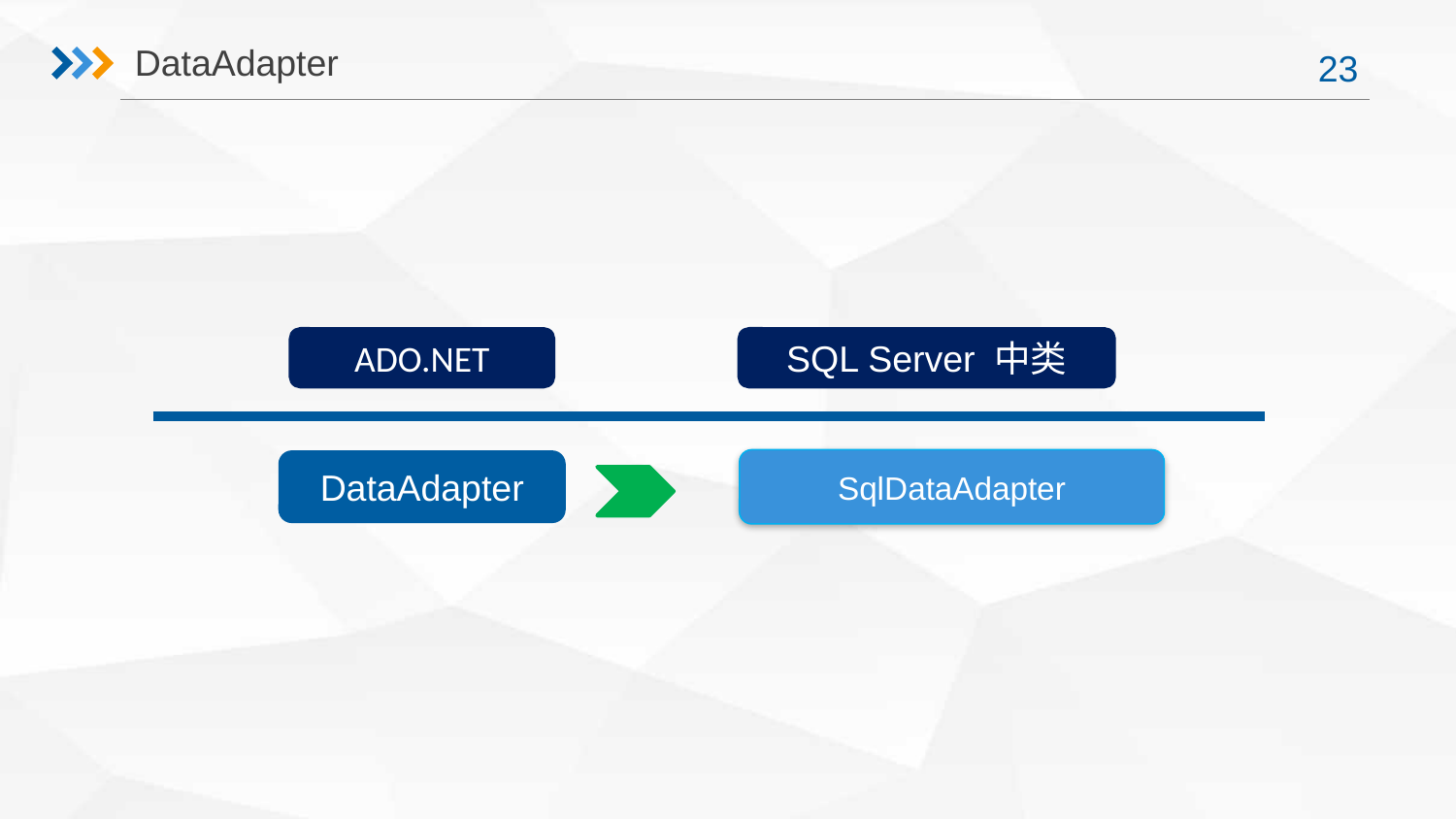

DataAdapter
ADO.NET
SQL Server 中类
SqlDataAdapter
DataAdapter